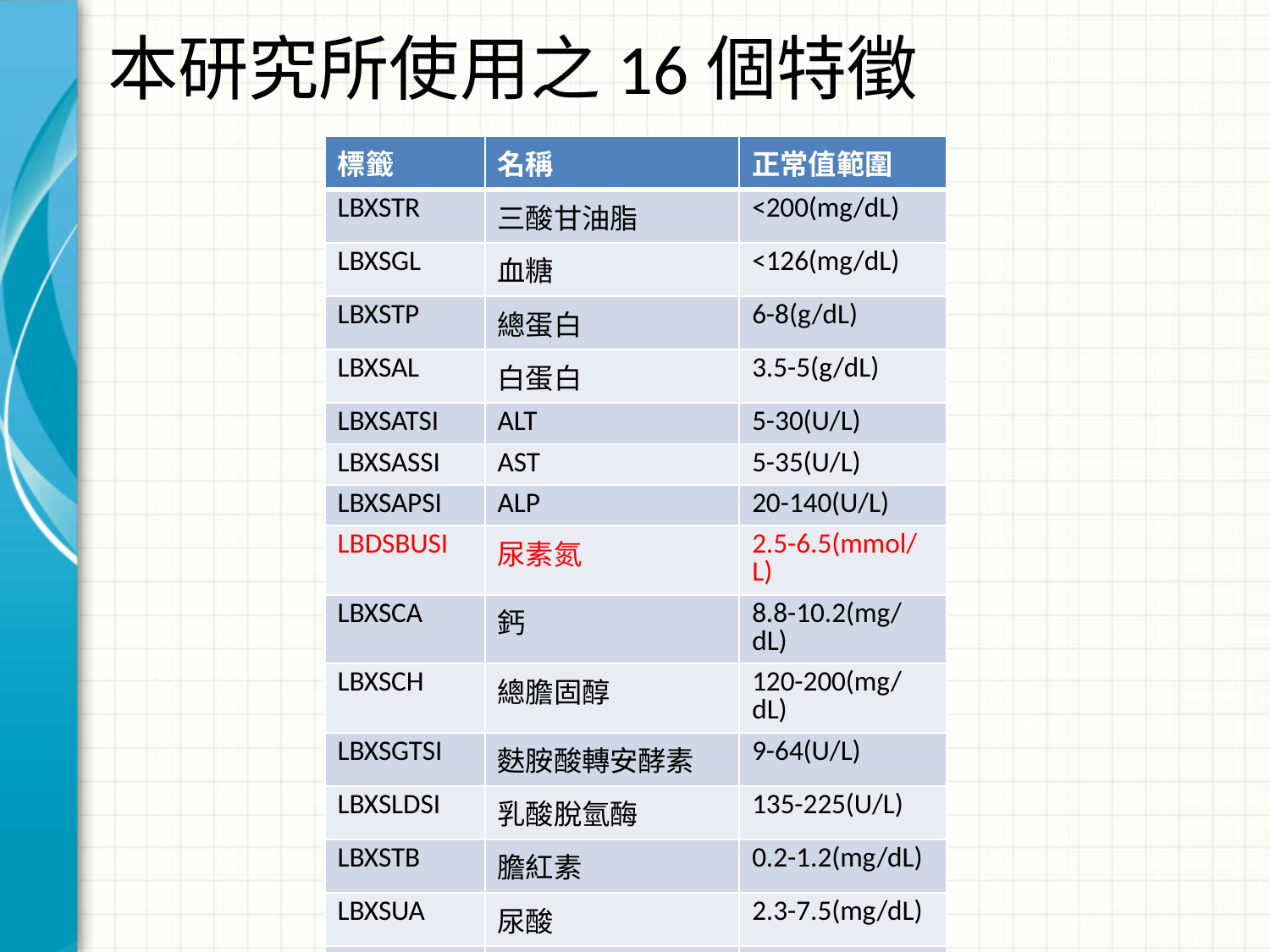

# 本研究所使用之16個特徵
| 標籤 | 名稱 | 正常值範圍 |
| --- | --- | --- |
| LBXSTR | 三酸甘油脂 | <200(mg/dL) |
| LBXSGL | 血糖 | <126(mg/dL) |
| LBXSTP | 總蛋白 | 6-8(g/dL) |
| LBXSAL | 白蛋白 | 3.5-5(g/dL) |
| LBXSATSI | ALT | 5-30(U/L) |
| LBXSASSI | AST | 5-35(U/L) |
| LBXSAPSI | ALP | 20-140(U/L) |
| LBDSBUSI | 尿素氮 | 2.5-6.5(mmol/L) |
| LBXSCA | 鈣 | 8.8-10.2(mg/dL) |
| LBXSCH | 總膽固醇 | 120-200(mg/dL) |
| LBXSGTSI | 麩胺酸轉安酵素 | 9-64(U/L) |
| LBXSLDSI | 乳酸脫氫酶 | 135-225(U/L) |
| LBXSTB | 膽紅素 | 0.2-1.2(mg/dL) |
| LBXSUA | 尿酸 | 2.3-7.5(mg/dL) |
| LBXSGB | 球蛋白 | 1.8-4(g/dL) |
| LBDHDD | 高密度脂蛋白 | >40(mg/dL) |